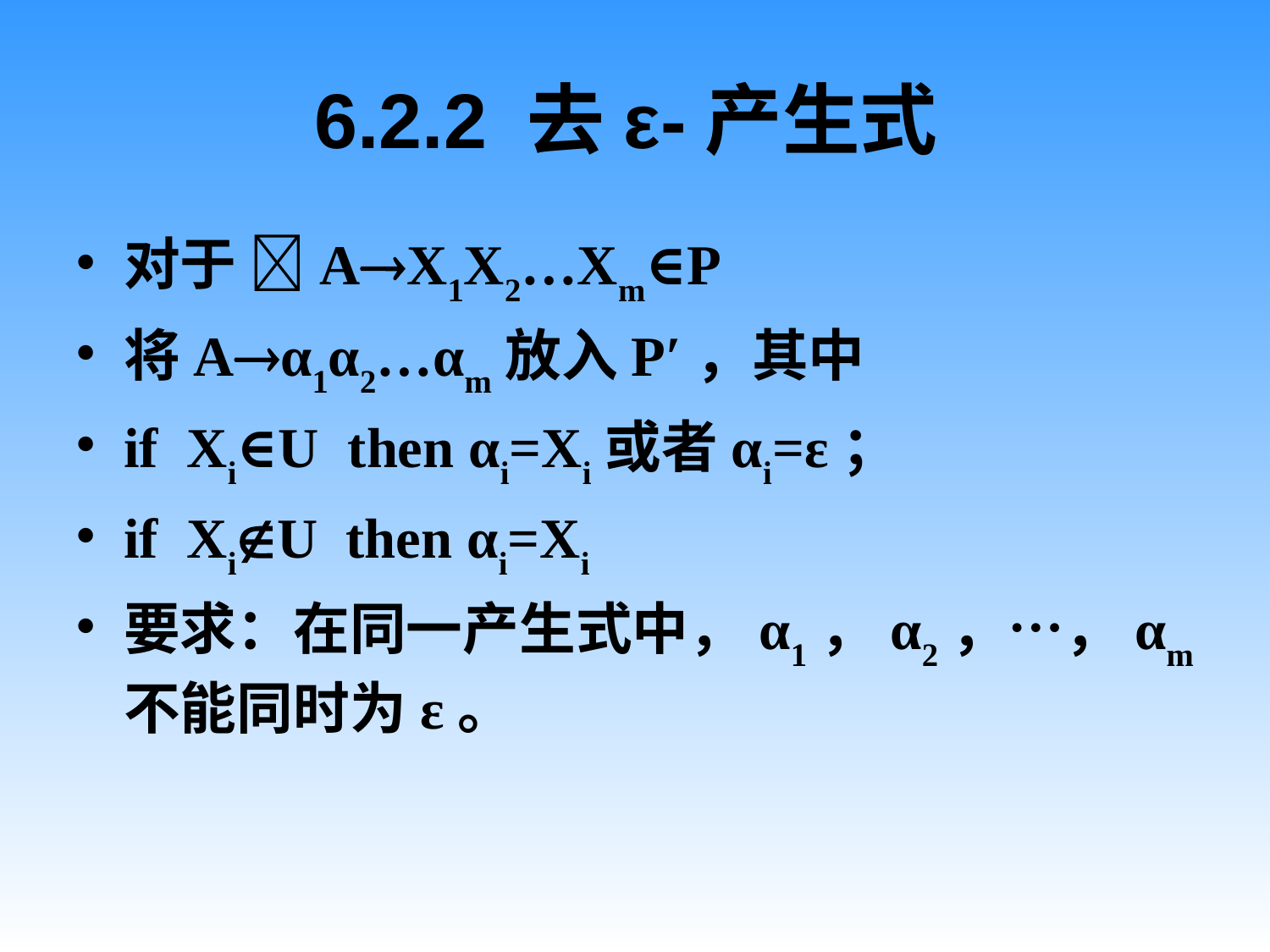

# 6.2.2 去ε-产生式
对于 ∀A→X1X2…Xm∈P
将A→α1α2…αm放入P′，其中
if  Xi∈U  then αi=Xi或者αi=ε；
if  Xi∉U  then αi=Xi
要求：在同一产生式中，α1，α2，…，αm不能同时为ε。

64